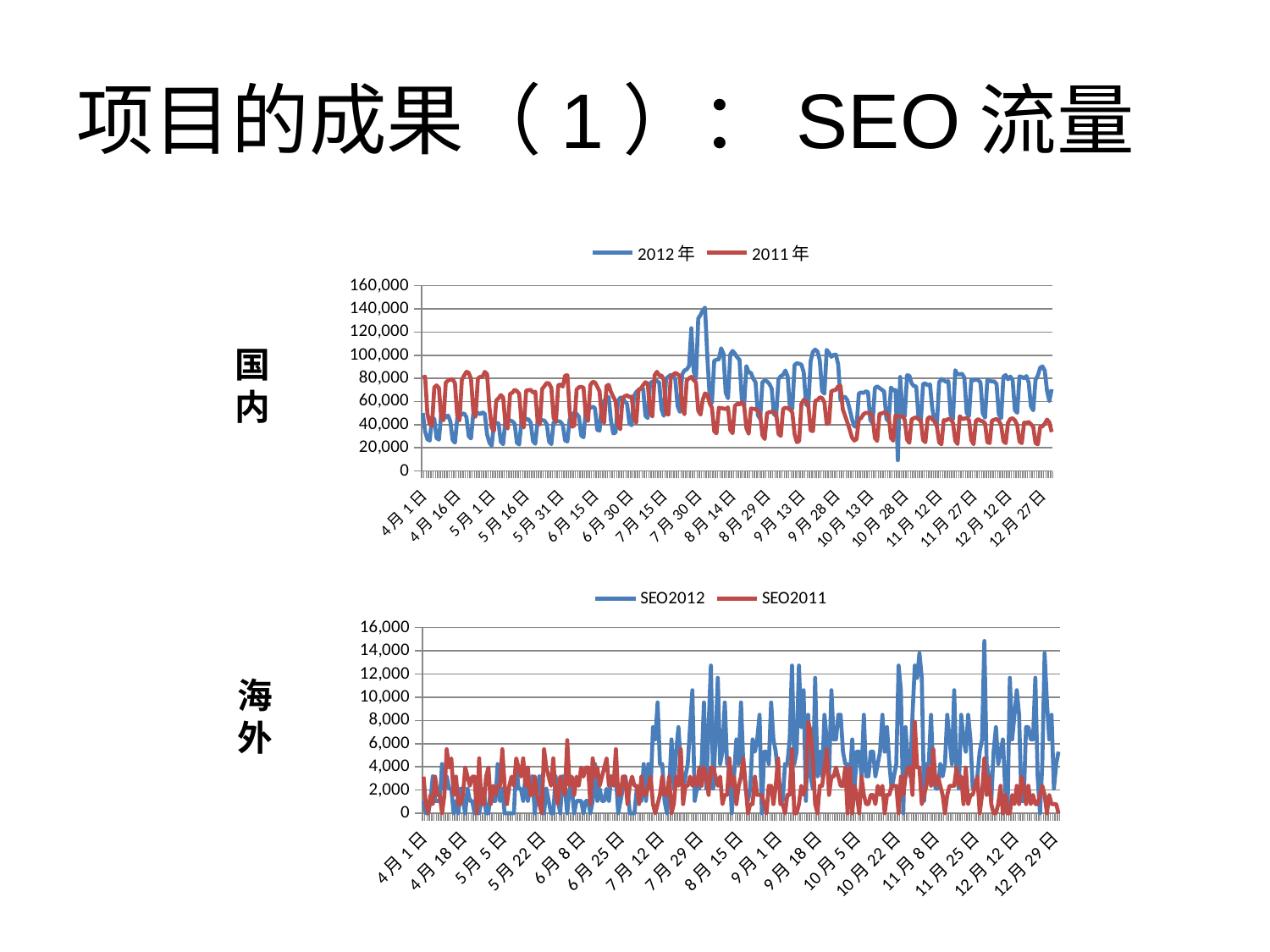

项目的成果（1）：SEO流量

### Chart

| Category | 2012年 | 2011年 |
|---|---|---|
| 41000 | 49993.0 | 80815.0 |
| 41001 | 34136.0 | 81412.0 |
| 41002 | 27411.0 | 49573.0 |
| 41003 | 26188.0 | 40489.0 |
| 41004 | 46565.0 | 39278.0 |
| 41005 | 44756.0 | 72282.0 |
| 41006 | 28330.0 | 73901.0 |
| 41007 | 27024.0 | 71787.0 |
| 41008 | 48271.0 | 45945.0 |
| 41009 | 49205.0 | 43748.0 |
| 41010 | 46156.0 | 76300.0 |
| 41011 | 47880.0 | 78140.0 |
| 41012 | 42830.0 | 78802.0 |
| 41013 | 26660.0 | 79395.0 |
| 41014 | 24417.0 | 75815.0 |
| 41015 | 45297.0 | 47884.0 |
| 41016 | 47708.0 | 43650.0 |
| 41017 | 48975.0 | 78783.0 |
| 41018 | 49707.0 | 82408.0 |
| 41019 | 46432.0 | 85680.0 |
| 41020 | 30021.0 | 84744.0 |
| 41021 | 28057.0 | 79615.0 |
| 41022 | 49829.0 | 51441.0 |
| 41023 | 50777.0 | 46822.0 |
| 41024 | 50029.0 | 79885.0 |
| 41025 | 48969.0 | 81295.0 |
| 41026 | 50646.0 | 81330.0 |
| 41027 | 49289.0 | 85593.0 |
| 41028 | 31338.0 | 83668.0 |
| 41029 | 24457.0 | 55294.0 |
| 41030 | 21746.0 | 37298.0 |
| 41031 | 40966.0 | 34693.0 |
| 41032 | 41533.0 | 60758.0 |
| 41033 | 41031.0 | 62717.0 |
| 41034 | 25085.0 | 65525.0 |
| 41035 | 23070.0 | 63459.0 |
| 41036 | 44067.0 | 40702.0 |
| 41037 | 44202.0 | 36578.0 |
| 41038 | 43647.0 | 66540.0 |
| 41039 | 42866.0 | 67571.0 |
| 41040 | 40777.0 | 70122.0 |
| 41041 | 24331.0 | 68999.0 |
| 41042 | 22845.0 | 66633.0 |
| 41043 | 43340.0 | 41900.0 |
| 41044 | 47920.0 | 37523.0 |
| 41045 | 44352.0 | 69399.0 |
| 41046 | 44655.0 | 69744.0 |
| 41047 | 41682.0 | 70030.0 |
| 41048 | 25736.0 | 67759.0 |
| 41049 | 23427.0 | 68515.0 |
| 41050 | 43104.0 | 43146.0 |
| 41051 | 44162.0 | 40178.0 |
| 41052 | 43864.0 | 70843.0 |
| 41053 | 43443.0 | 73295.0 |
| 41054 | 40405.0 | 76091.0 |
| 41055 | 25438.0 | 75551.0 |
| 41056 | 23145.0 | 71771.0 |
| 41057 | 42169.0 | 45457.0 |
| 41058 | 42465.0 | 42545.0 |
| 41059 | 43155.0 | 74042.0 |
| 41060 | 42378.0 | 74638.0 |
| 41061 | 39672.0 | 72866.0 |
| 41062 | 26291.0 | 82454.0 |
| 41063 | 25454.0 | 82614.0 |
| 41064 | 45001.0 | 50761.0 |
| 41065 | 48602.0 | 38091.0 |
| 41066 | 50357.0 | 39181.0 |
| 41067 | 49366.0 | 70247.0 |
| 41068 | 46829.0 | 72380.0 |
| 41069 | 30564.0 | 72770.0 |
| 41070 | 29086.0 | 71972.0 |
| 41071 | 52153.0 | 48664.0 |
| 41072 | 53819.0 | 43080.0 |
| 41073 | 54393.0 | 74110.0 |
| 41074 | 55543.0 | 77013.0 |
| 41075 | 54171.0 | 76510.0 |
| 41076 | 35432.0 | 72892.0 |
| 41077 | 34827.0 | 68877.0 |
| 41078 | 58485.0 | 45155.0 |
| 41079 | 60339.0 | 41586.0 |
| 41080 | 63994.0 | 73349.0 |
| 41081 | 63802.0 | 74490.0 |
| 41082 | 43066.0 | 68224.0 |
| 41083 | 32448.0 | 64097.0 |
| 41084 | 33131.0 | 60275.0 |
| 41085 | 60056.0 | 40354.0 |
| 41086 | 63330.0 | 36037.0 |
| 41087 | 63264.0 | 62502.0 |
| 41088 | 60123.0 | 64590.0 |
| 41089 | 57827.0 | 65305.0 |
| 41090 | 40796.0 | 63699.0 |
| 41091 | 39488.0 | 64194.0 |
| 41092 | 64601.0 | 45151.0 |
| 41093 | 68201.0 | 41689.0 |
| 41094 | 69821.0 | 70189.0 |
| 41095 | 71433.0 | 71229.0 |
| 41096 | 71267.0 | 74221.0 |
| 41097 | 47590.0 | 76688.0 |
| 41098 | 45709.0 | 75466.0 |
| 41099 | 75580.0 | 51163.0 |
| 41100 | 77337.0 | 47015.0 |
| 41101 | 77157.0 | 82665.0 |
| 41102 | 77691.0 | 85701.0 |
| 41103 | 76324.0 | 82585.0 |
| 41104 | 53279.0 | 82477.0 |
| 41105 | 47525.0 | 78588.0 |
| 41106 | 79828.0 | 49460.0 |
| 41107 | 81396.0 | 48649.0 |
| 41108 | 82958.0 | 80696.0 |
| 41109 | 82306.0 | 82959.0 |
| 41110 | 79257.0 | 84741.0 |
| 41111 | 56080.0 | 83589.0 |
| 41112 | 51009.0 | 81914.0 |
| 41113 | 83454.0 | 53517.0 |
| 41114 | 86771.0 | 48950.0 |
| 41115 | 87702.0 | 78312.0 |
| 41116 | 90736.0 | 79967.0 |
| 41117 | 123322.0 | 81283.0 |
| 41118 | 86385.0 | 78492.0 |
| 41119 | 79497.0 | 76709.0 |
| 41120 | 131770.0 | 51941.0 |
| 41121 | 134785.0 | 48662.0 |
| 41122 | 138722.0 | 61481.0 |
| 41123 | 141134.0 | 66973.0 |
| 41124 | 98230.0 | 65724.0 |
| 41125 | 64827.0 | 58460.0 |
| 41126 | 58701.0 | 54682.0 |
| 41127 | 95186.0 | 34194.0 |
| 41128 | 96204.0 | 32531.0 |
| 41129 | 96274.0 | 54519.0 |
| 41130 | 105935.0 | 54294.0 |
| 41131 | 101352.0 | 53823.0 |
| 41132 | 67560.0 | 53476.0 |
| 41133 | 62720.0 | 54865.0 |
| 41134 | 100633.0 | 35391.0 |
| 41135 | 103706.0 | 32556.0 |
| 41136 | 101423.0 | 55952.0 |
| 41137 | 98082.0 | 57991.0 |
| 41138 | 96149.0 | 57418.0 |
| 41139 | 62132.0 | 59338.0 |
| 41140 | 55893.0 | 56729.0 |
| 41141 | 90621.0 | 37039.0 |
| 41142 | 85208.0 | 32119.0 |
| 41143 | 84729.0 | 53934.0 |
| 41144 | 79687.0 | 53664.0 |
| 41145 | 76731.0 | 53333.0 |
| 41146 | 48173.0 | 52123.0 |
| 41147 | 45071.0 | 48833.0 |
| 41148 | 76623.0 | 30661.0 |
| 41149 | 78270.0 | 27542.0 |
| 41150 | 77384.0 | 49887.0 |
| 41151 | 75201.0 | 50676.0 |
| 41152 | 71283.0 | 51154.0 |
| 41153 | 48933.0 | 50529.0 |
| 41154 | 47483.0 | 49457.0 |
| 41155 | 79352.0 | 31916.0 |
| 41156 | 81885.0 | 30236.0 |
| 41157 | 83091.0 | 53551.0 |
| 41158 | 86840.0 | 54588.0 |
| 41159 | 81529.0 | 54116.0 |
| 41160 | 53047.0 | 53313.0 |
| 41161 | 53348.0 | 50383.0 |
| 41162 | 91569.0 | 31741.0 |
| 41163 | 93049.0 | 24794.0 |
| 41164 | 92652.0 | 25782.0 |
| 41165 | 91890.0 | 58100.0 |
| 41166 | 85123.0 | 61383.0 |
| 41167 | 57357.0 | 59947.0 |
| 41168 | 55979.0 | 56665.0 |
| 41169 | 94989.0 | 34873.0 |
| 41170 | 103006.0 | 34360.0 |
| 41171 | 104797.0 | 60589.0 |
| 41172 | 103119.0 | 61243.0 |
| 41173 | 95318.0 | 63594.0 |
| 41174 | 69052.0 | 62940.0 |
| 41175 | 66749.0 | 59376.0 |
| 41176 | 104590.0 | 40564.0 |
| 41177 | 101903.0 | 41238.0 |
| 41178 | 98588.0 | 68923.0 |
| 41179 | 100199.0 | 69605.0 |
| 41180 | 100538.0 | 70173.0 |
| 41181 | 91965.0 | 73176.0 |
| 41182 | 60954.0 | 73580.0 |
| 41183 | 63395.0 | 53446.0 |
| 41184 | 64016.0 | 47692.0 |
| 41185 | 61175.0 | 41944.0 |
| 41186 | 53235.0 | 35659.0 |
| 41187 | 44951.0 | 28938.0 |
| 41188 | 38641.0 | 26222.0 |
| 41189 | 38070.0 | 27441.0 |
| 41190 | 66932.0 | 44341.0 |
| 41191 | 67773.0 | 45665.0 |
| 41192 | 67323.0 | 48935.0 |
| 41193 | 68727.0 | 50240.0 |
| 41194 | 68177.0 | 49942.0 |
| 41195 | 44035.0 | 49792.0 |
| 41196 | 41262.0 | 46745.0 |
| 41197 | 71689.0 | 28340.0 |
| 41198 | 73115.0 | 25927.0 |
| 41199 | 71626.0 | 49350.0 |
| 41200 | 70197.0 | 49655.0 |
| 41201 | 68705.0 | 50489.0 |
| 41202 | 45001.0 | 49998.0 |
| 41203 | 42737.0 | 47501.0 |
| 41204 | 72083.0 | 28601.0 |
| 41205 | 69739.0 | 26069.0 |
| 41206 | 70006.0 | 48106.0 |
| 41207 | 9226.0 | 47205.0 |
| 41208 | 81198.0 | 46759.0 |
| 41209 | 51690.0 | 47517.0 |
| 41210 | 46920.0 | 44086.0 |
| 41211 | 82664.0 | 26985.0 |
| 41212 | 82342.0 | 24230.0 |
| 41213 | 75619.0 | 44470.0 |
| 41214 | 73367.0 | 45617.0 |
| 41215 | 72976.0 | 46346.0 |
| 41216 | 46098.0 | 44671.0 |
| 41217 | 42156.0 | 43504.0 |
| 41218 | 75188.0 | 26609.0 |
| 41219 | 75491.0 | 24795.0 |
| 41220 | 74063.0 | 45282.0 |
| 41221 | 74733.0 | 46673.0 |
| 41222 | 53761.0 | 44600.0 |
| 41223 | 42931.0 | 42741.0 |
| 41224 | 38649.0 | 38636.0 |
| 41225 | 76672.0 | 24617.0 |
| 41226 | 79443.0 | 23004.0 |
| 41227 | 78185.0 | 43815.0 |
| 41228 | 77022.0 | 43638.0 |
| 41229 | 77605.0 | 44963.0 |
| 41230 | 48309.0 | 44504.0 |
| 41231 | 44528.0 | 41589.0 |
| 41232 | 87050.0 | 26163.0 |
| 41233 | 83437.0 | 23266.0 |
| 41234 | 83498.0 | 47265.0 |
| 41235 | 83977.0 | 44778.0 |
| 41236 | 80454.0 | 45220.0 |
| 41237 | 50138.0 | 45730.0 |
| 41238 | 47341.0 | 43829.0 |
| 41239 | 78614.0 | 26673.0 |
| 41240 | 78289.0 | 23055.0 |
| 41241 | 78946.0 | 43261.0 |
| 41242 | 78593.0 | 44747.0 |
| 41243 | 76354.0 | 43213.0 |
| 41244 | 49787.0 | 43028.0 |
| 41245 | 46015.0 | 40954.0 |
| 41246 | 78854.0 | 24851.0 |
| 41247 | 77819.0 | 24049.0 |
| 41248 | 77344.0 | 43446.0 |
| 41249 | 77456.0 | 44237.0 |
| 41250 | 74976.0 | 44848.0 |
| 41251 | 48936.0 | 43292.0 |
| 41252 | 45495.0 | 39446.0 |
| 41253 | 81609.0 | 25628.0 |
| 41254 | 82825.0 | 24030.0 |
| 41255 | 79165.0 | 41608.0 |
| 41256 | 81541.0 | 44875.0 |
| 41257 | 78614.0 | 45454.0 |
| 41258 | 52453.0 | 43689.0 |
| 41259 | 50214.0 | 39596.0 |
| 41260 | 81734.0 | 25352.0 |
| 41261 | 81204.0 | 24023.0 |
| 41262 | 80041.0 | 41659.0 |
| 41263 | 81972.0 | 41463.0 |
| 41264 | 76378.0 | 42357.0 |
| 41265 | 55671.0 | 40370.0 |
| 41266 | 52345.0 | 37977.0 |
| 41267 | 78965.0 | 23971.0 |
| 41268 | 82477.0 | 23087.0 |
| 41269 | 89145.0 | 37718.0 |
| 41270 | 90335.0 | 38619.0 |
| 41271 | 86797.0 | 40766.0 |
| 41272 | 69141.0 | 44368.0 |
| 41273 | 60316.0 | 41994.0 |
| 41274 | 70649.0 | 33555.0 |
国
内

### Chart

| Category | SEO2012 | SEO2011 |
|---|---|---|
| 41000 | 1061.0 | 3153.0 |
| 41001 | 0.0 | 788.0 |
| 41002 | 0.0 | 0.0 |
| 41003 | 1061.0 | 1577.0 |
| 41004 | 3184.0 | 788.0 |
| 41005 | 1061.0 | 3153.0 |
| 41006 | 1061.0 | 1577.0 |
| 41007 | 1061.0 | 1577.0 |
| 41008 | 4245.0 | 0.0 |
| 41009 | 2122.0 | 1577.0 |
| 41010 | 3184.0 | 5518.0 |
| 41011 | 2122.0 | 3941.0 |
| 41012 | 2122.0 | 4730.0 |
| 41013 | 0.0 | 1577.0 |
| 41014 | 1061.0 | 3153.0 |
| 41015 | 0.0 | 788.0 |
| 41016 | 2122.0 | 788.0 |
| 41017 | 1061.0 | 1577.0 |
| 41018 | 0.0 | 3941.0 |
| 41019 | 2122.0 | 3153.0 |
| 41020 | 1061.0 | 2365.0 |
| 41021 | 1061.0 | 3153.0 |
| 41022 | 0.0 | 3153.0 |
| 41023 | 2122.0 | 0.0 |
| 41024 | 0.0 | 4730.0 |
| 41025 | 1061.0 | 788.0 |
| 41026 | 2122.0 | 788.0 |
| 41027 | 0.0 | 3153.0 |
| 41028 | 0.0 | 3941.0 |
| 41029 | 2122.0 | 788.0 |
| 41030 | 1061.0 | 2365.0 |
| 41031 | 1061.0 | 1577.0 |
| 41032 | 4245.0 | 2365.0 |
| 41033 | 1061.0 | 2365.0 |
| 41034 | 2122.0 | 5518.0 |
| 41035 | 0.0 | 2365.0 |
| 41036 | 0.0 | 788.0 |
| 41037 | 0.0 | 2365.0 |
| 41038 | 0.0 | 3153.0 |
| 41039 | 0.0 | 2365.0 |
| 41040 | 4245.0 | 4730.0 |
| 41041 | 2122.0 | 3941.0 |
| 41042 | 2122.0 | 3153.0 |
| 41043 | 1061.0 | 4730.0 |
| 41044 | 3184.0 | 2365.0 |
| 41045 | 1061.0 | 3941.0 |
| 41046 | 2122.0 | 1577.0 |
| 41047 | 3184.0 | 1577.0 |
| 41048 | 0.0 | 3153.0 |
| 41049 | 2122.0 | 1577.0 |
| 41050 | 3184.0 | 788.0 |
| 41051 | 1061.0 | 0.0 |
| 41052 | 0.0 | 5518.0 |
| 41053 | 2122.0 | 3941.0 |
| 41054 | 1061.0 | 3153.0 |
| 41055 | 0.0 | 2365.0 |
| 41056 | 0.0 | 4730.0 |
| 41057 | 3184.0 | 1577.0 |
| 41058 | 1061.0 | 788.0 |
| 41059 | 0.0 | 3153.0 |
| 41060 | 3184.0 | 2365.0 |
| 41061 | 2122.0 | 1577.0 |
| 41062 | 0.0 | 6306.0 |
| 41063 | 2122.0 | 2365.0 |
| 41064 | 2122.0 | 3153.0 |
| 41065 | 0.0 | 1577.0 |
| 41066 | 1061.0 | 3153.0 |
| 41067 | 1061.0 | 2365.0 |
| 41068 | 1061.0 | 3941.0 |
| 41069 | 0.0 | 3153.0 |
| 41070 | 1061.0 | 3941.0 |
| 41071 | 1061.0 | 3941.0 |
| 41072 | 0.0 | 788.0 |
| 41073 | 1061.0 | 4730.0 |
| 41074 | 4245.0 | 3153.0 |
| 41075 | 1061.0 | 3941.0 |
| 41076 | 2122.0 | 2365.0 |
| 41077 | 1061.0 | 3153.0 |
| 41078 | 1061.0 | 3941.0 |
| 41079 | 2122.0 | 4730.0 |
| 41080 | 1061.0 | 2365.0 |
| 41081 | 3184.0 | 3153.0 |
| 41082 | 3184.0 | 2365.0 |
| 41083 | 3184.0 | 5518.0 |
| 41084 | 0.0 | 1577.0 |
| 41085 | 1061.0 | 1577.0 |
| 41086 | 2122.0 | 3153.0 |
| 41087 | 3184.0 | 3153.0 |
| 41088 | 2122.0 | 788.0 |
| 41089 | 0.0 | 2365.0 |
| 41090 | 0.0 | 3153.0 |
| 41091 | 0.0 | 2365.0 |
| 41092 | 2122.0 | 2365.0 |
| 41093 | 1061.0 | 788.0 |
| 41094 | 1061.0 | 3153.0 |
| 41095 | 4245.0 | 1577.0 |
| 41096 | 1061.0 | 1577.0 |
| 41097 | 4245.0 | 2365.0 |
| 41098 | 2122.0 | 3153.0 |
| 41099 | 7428.0 | 788.0 |
| 41100 | 6367.0 | 0.0 |
| 41101 | 9551.0 | 788.0 |
| 41102 | 4245.0 | 1577.0 |
| 41103 | 4245.0 | 3153.0 |
| 41104 | 1061.0 | 1577.0 |
| 41105 | 0.0 | 1577.0 |
| 41106 | 2122.0 | 3153.0 |
| 41107 | 6367.0 | 0.0 |
| 41108 | 2122.0 | 788.0 |
| 41109 | 5306.0 | 3153.0 |
| 41110 | 7428.0 | 2365.0 |
| 41111 | 4245.0 | 5518.0 |
| 41112 | 2122.0 | 788.0 |
| 41113 | 3184.0 | 2365.0 |
| 41114 | 4245.0 | 2365.0 |
| 41115 | 7428.0 | 3153.0 |
| 41116 | 10612.0 | 2365.0 |
| 41117 | 1061.0 | 3153.0 |
| 41118 | 2122.0 | 2365.0 |
| 41119 | 2122.0 | 3941.0 |
| 41120 | 4245.0 | 2365.0 |
| 41121 | 9551.0 | 3941.0 |
| 41122 | 2122.0 | 3153.0 |
| 41123 | 7428.0 | 1577.0 |
| 41124 | 12734.0 | 3941.0 |
| 41125 | 2122.0 | 3941.0 |
| 41126 | 6367.0 | 3153.0 |
| 41127 | 11673.0 | 2365.0 |
| 41128 | 4245.0 | 3153.0 |
| 41129 | 5306.0 | 788.0 |
| 41130 | 9551.0 | 1577.0 |
| 41131 | 4245.0 | 1577.0 |
| 41132 | 4245.0 | 4730.0 |
| 41133 | 0.0 | 2365.0 |
| 41134 | 3184.0 | 3153.0 |
| 41135 | 6367.0 | 788.0 |
| 41136 | 4245.0 | 2365.0 |
| 41137 | 9551.0 | 3153.0 |
| 41138 | 4245.0 | 4730.0 |
| 41139 | 2122.0 | 2365.0 |
| 41140 | 1061.0 | 0.0 |
| 41141 | 2122.0 | 788.0 |
| 41142 | 6367.0 | 788.0 |
| 41143 | 5306.0 | 3153.0 |
| 41144 | 6367.0 | 1577.0 |
| 41145 | 8489.0 | 1577.0 |
| 41146 | 0.0 | 1577.0 |
| 41147 | 5306.0 | 788.0 |
| 41148 | 5306.0 | 0.0 |
| 41149 | 4245.0 | 2365.0 |
| 41150 | 9551.0 | 2365.0 |
| 41151 | 6367.0 | 788.0 |
| 41152 | 5306.0 | 2365.0 |
| 41153 | 3184.0 | 4730.0 |
| 41154 | 2122.0 | 788.0 |
| 41155 | 1061.0 | 788.0 |
| 41156 | 4245.0 | 0.0 |
| 41157 | 4245.0 | 1577.0 |
| 41158 | 6367.0 | 1577.0 |
| 41159 | 12734.0 | 5518.0 |
| 41160 | 4245.0 | 0.0 |
| 41161 | 5306.0 | 0.0 |
| 41162 | 12734.0 | 788.0 |
| 41163 | 7428.0 | 2365.0 |
| 41164 | 10612.0 | 1577.0 |
| 41165 | 1061.0 | 2365.0 |
| 41166 | 8489.0 | 7883.0 |
| 41167 | 3184.0 | 7094.0 |
| 41168 | 2122.0 | 4730.0 |
| 41169 | 11673.0 | 788.0 |
| 41170 | 3184.0 | 0.0 |
| 41171 | 5306.0 | 2365.0 |
| 41172 | 3184.0 | 2365.0 |
| 41173 | 8489.0 | 3941.0 |
| 41174 | 6367.0 | 5518.0 |
| 41175 | 3184.0 | 1577.0 |
| 41176 | 10612.0 | 3153.0 |
| 41177 | 6367.0 | 3153.0 |
| 41178 | 6367.0 | 3941.0 |
| 41179 | 8489.0 | 3153.0 |
| 41180 | 8489.0 | 2365.0 |
| 41181 | 5306.0 | 2365.0 |
| 41182 | 4245.0 | 3941.0 |
| 41183 | 4245.0 | 0.0 |
| 41184 | 3184.0 | 3941.0 |
| 41185 | 6367.0 | 0.0 |
| 41186 | 2122.0 | 2365.0 |
| 41187 | 5306.0 | 1577.0 |
| 41188 | 5306.0 | 0.0 |
| 41189 | 3184.0 | 3153.0 |
| 41190 | 8489.0 | 1577.0 |
| 41191 | 3184.0 | 788.0 |
| 41192 | 3184.0 | 788.0 |
| 41193 | 5306.0 | 1577.0 |
| 41194 | 5306.0 | 1577.0 |
| 41195 | 3184.0 | 788.0 |
| 41196 | 4245.0 | 2365.0 |
| 41197 | 5306.0 | 1577.0 |
| 41198 | 8489.0 | 2365.0 |
| 41199 | 5306.0 | 0.0 |
| 41200 | 7428.0 | 1577.0 |
| 41201 | 4245.0 | 1577.0 |
| 41202 | 2122.0 | 2365.0 |
| 41203 | 3184.0 | 2365.0 |
| 41204 | 4245.0 | 2365.0 |
| 41205 | 12734.0 | 0.0 |
| 41206 | 10612.0 | 3153.0 |
| 41207 | 0.0 | 1577.0 |
| 41208 | 7428.0 | 3153.0 |
| 41209 | 4245.0 | 3941.0 |
| 41210 | 3184.0 | 3941.0 |
| 41211 | 8489.0 | 1577.0 |
| 41212 | 12734.0 | 7883.0 |
| 41213 | 11673.0 | 3941.0 |
| 41214 | 13795.0 | 3941.0 |
| 41215 | 11673.0 | 788.0 |
| 41216 | 1061.0 | 1577.0 |
| 41217 | 4245.0 | 2365.0 |
| 41218 | 4245.0 | 3941.0 |
| 41219 | 8489.0 | 2365.0 |
| 41220 | 3184.0 | 5518.0 |
| 41221 | 2122.0 | 2365.0 |
| 41222 | 2122.0 | 3153.0 |
| 41223 | 4245.0 | 2365.0 |
| 41224 | 3184.0 | 1577.0 |
| 41225 | 4245.0 | 0.0 |
| 41226 | 8489.0 | 1577.0 |
| 41227 | 6367.0 | 2365.0 |
| 41228 | 4245.0 | 2365.0 |
| 41229 | 10612.0 | 2365.0 |
| 41230 | 3184.0 | 3941.0 |
| 41231 | 2122.0 | 2365.0 |
| 41232 | 8489.0 | 3153.0 |
| 41233 | 6367.0 | 788.0 |
| 41234 | 5306.0 | 3941.0 |
| 41235 | 8489.0 | 788.0 |
| 41236 | 6367.0 | 1577.0 |
| 41237 | 2122.0 | 1577.0 |
| 41238 | 2122.0 | 2365.0 |
| 41239 | 3184.0 | 3153.0 |
| 41240 | 5306.0 | 0.0 |
| 41241 | 6367.0 | 1577.0 |
| 41242 | 14856.0 | 4730.0 |
| 41243 | 4245.0 | 1577.0 |
| 41244 | 3184.0 | 3153.0 |
| 41245 | 1061.0 | 788.0 |
| 41246 | 5306.0 | 0.0 |
| 41247 | 7428.0 | 0.0 |
| 41248 | 4245.0 | 788.0 |
| 41249 | 5306.0 | 2365.0 |
| 41250 | 6367.0 | 0.0 |
| 41251 | 2122.0 | 1577.0 |
| 41252 | 0.0 | 0.0 |
| 41253 | 11673.0 | 0.0 |
| 41254 | 6367.0 | 1577.0 |
| 41255 | 8489.0 | 788.0 |
| 41256 | 10612.0 | 2365.0 |
| 41257 | 8489.0 | 788.0 |
| 41258 | 1061.0 | 3153.0 |
| 41259 | 1061.0 | 2365.0 |
| 41260 | 7428.0 | 788.0 |
| 41261 | 7428.0 | 2365.0 |
| 41262 | 6367.0 | 788.0 |
| 41263 | 6367.0 | 1577.0 |
| 41264 | 11673.0 | 788.0 |
| 41265 | 3184.0 | 788.0 |
| 41266 | 0.0 | 1577.0 |
| 41267 | 4245.0 | 2365.0 |
| 41268 | 13795.0 | 1577.0 |
| 41269 | 9551.0 | 0.0 |
| 41270 | 6367.0 | 1577.0 |
| 41271 | 8489.0 | 788.0 |
| 41272 | 2122.0 | 788.0 |
| 41273 | 4245.0 | 788.0 |
| 41274 | 5306.0 | 0.0 |
海外